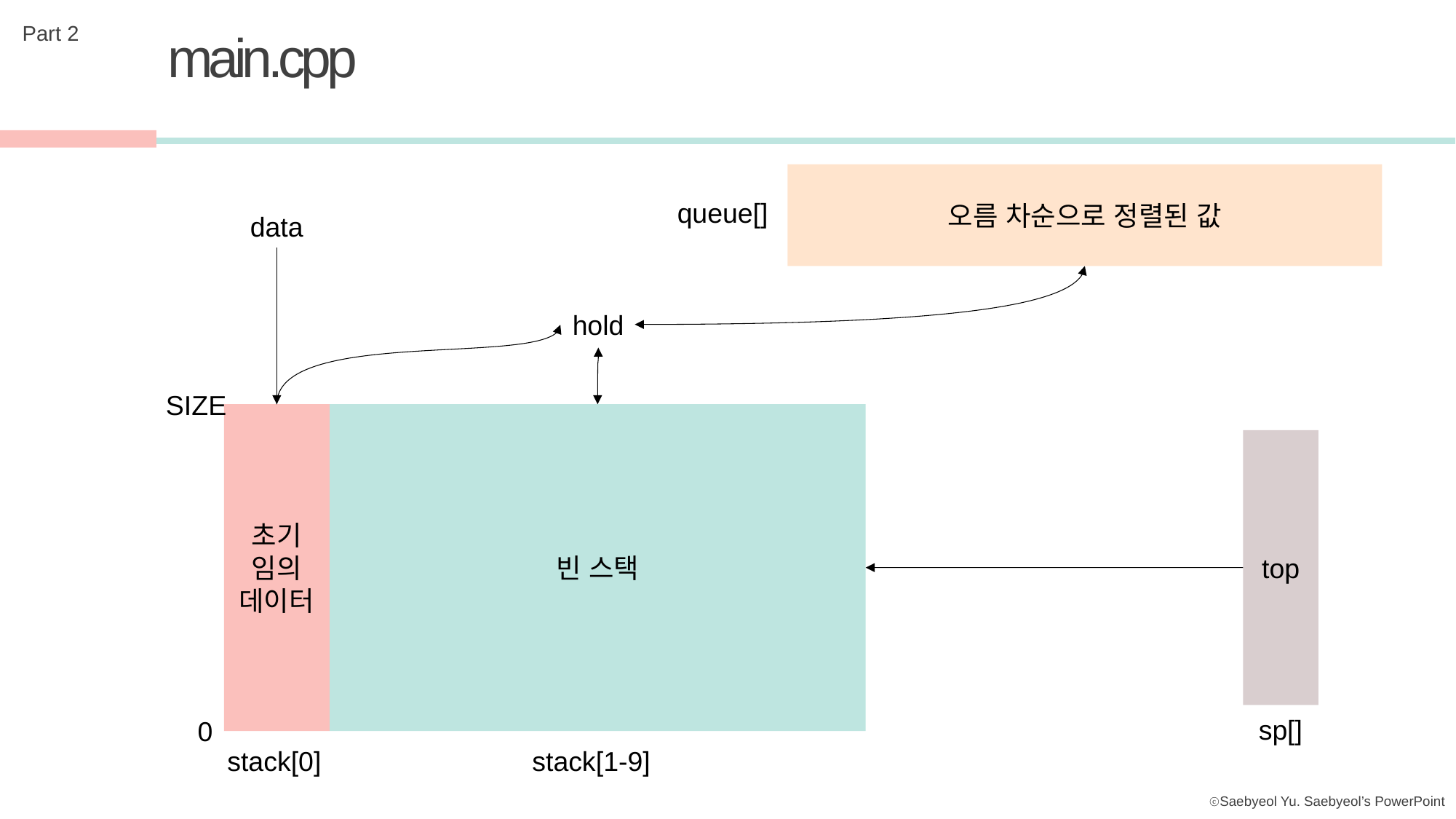

Part 2
main.cpp

오름 차순으로 정렬된 값
queue[]
data
hold
SIZE
초기 임의 데이터
빈 스택
top
sp[]
0
stack[0]
stack[1-9]